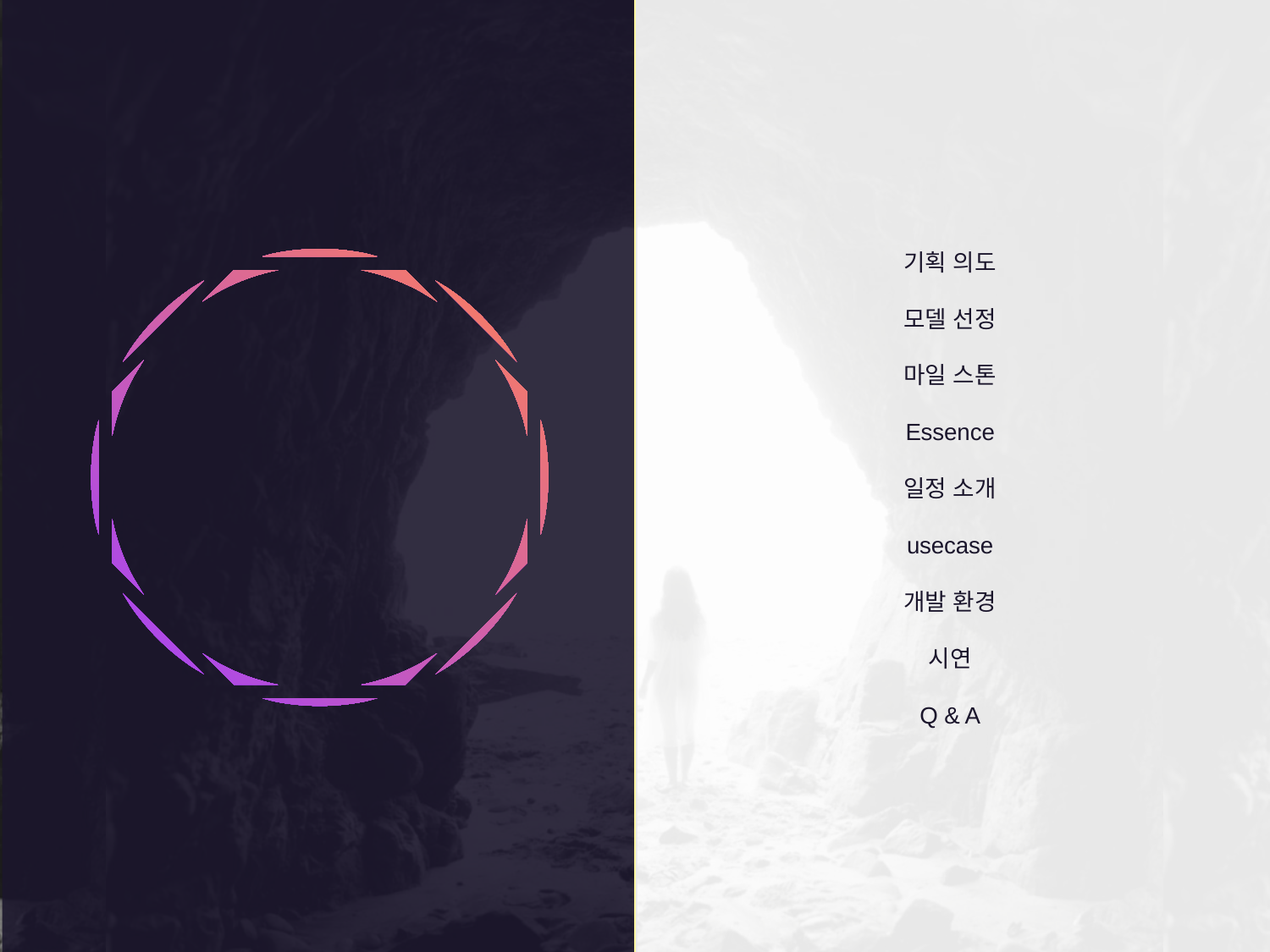

기획 의도
모델 선정
마일 스톤
Essence
일정 소개
usecase
개발 환경
시연
Q & A
# INDEX
Zoopital 동물병원